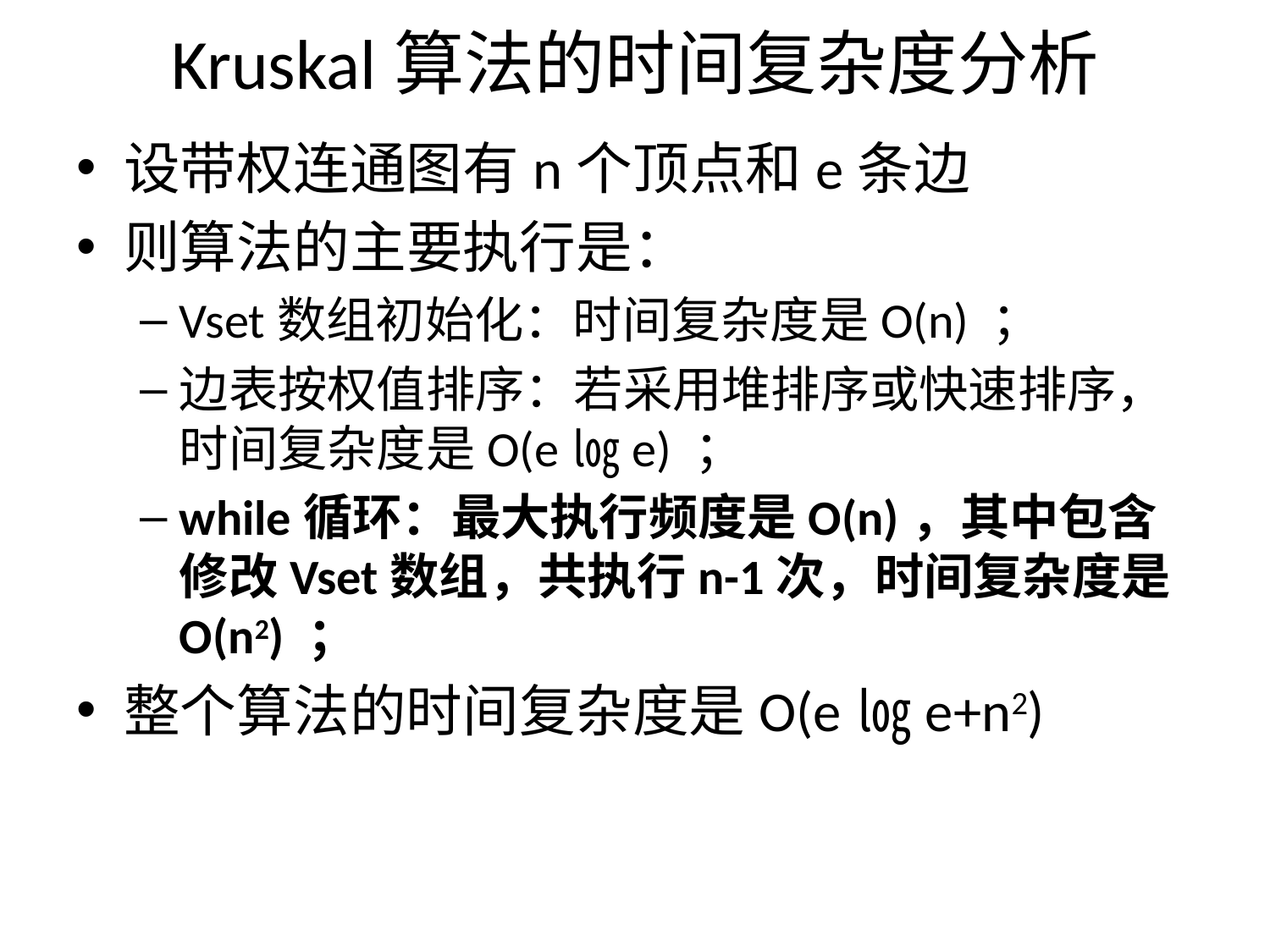

# Kruskal算法的时间复杂度分析
设带权连通图有n个顶点和e条边
则算法的主要执行是：
Vset数组初始化：时间复杂度是O(n) ；
边表按权值排序：若采用堆排序或快速排序，时间复杂度是O(e㏒e) ；
while循环：最大执行频度是O(n)，其中包含修改Vset数组，共执行n-1次，时间复杂度是O(n2) ；
整个算法的时间复杂度是O(e㏒e+n2)